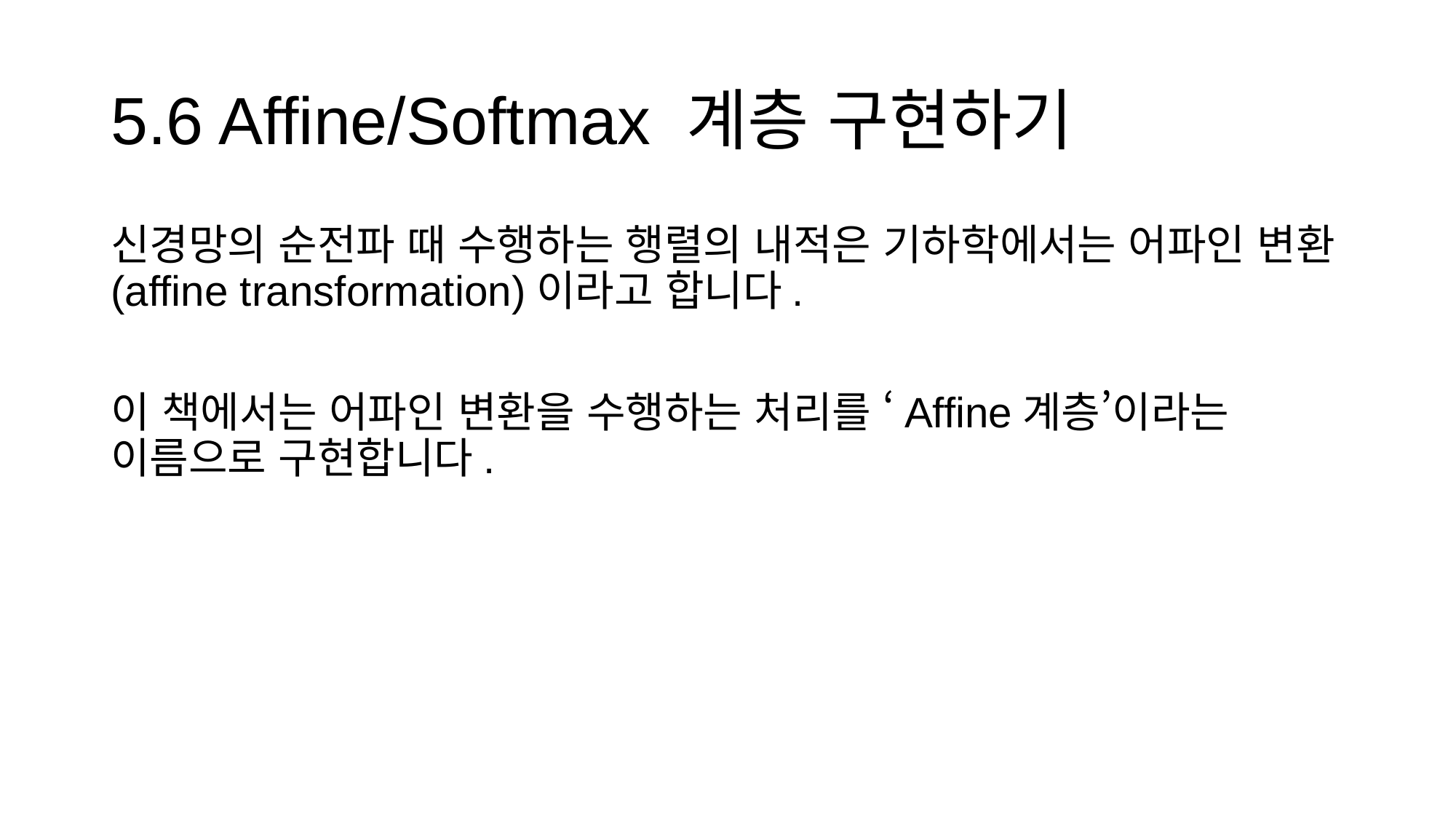

# 5.6 Affine/Softmax 계층 구현하기
신경망의 순전파 때 수행하는 행렬의 내적은 기하학에서는 어파인 변환(affine transformation)이라고 합니다.

이 책에서는 어파인 변환을 수행하는 처리를 ‘Affine계층’이라는 이름으로 구현합니다.